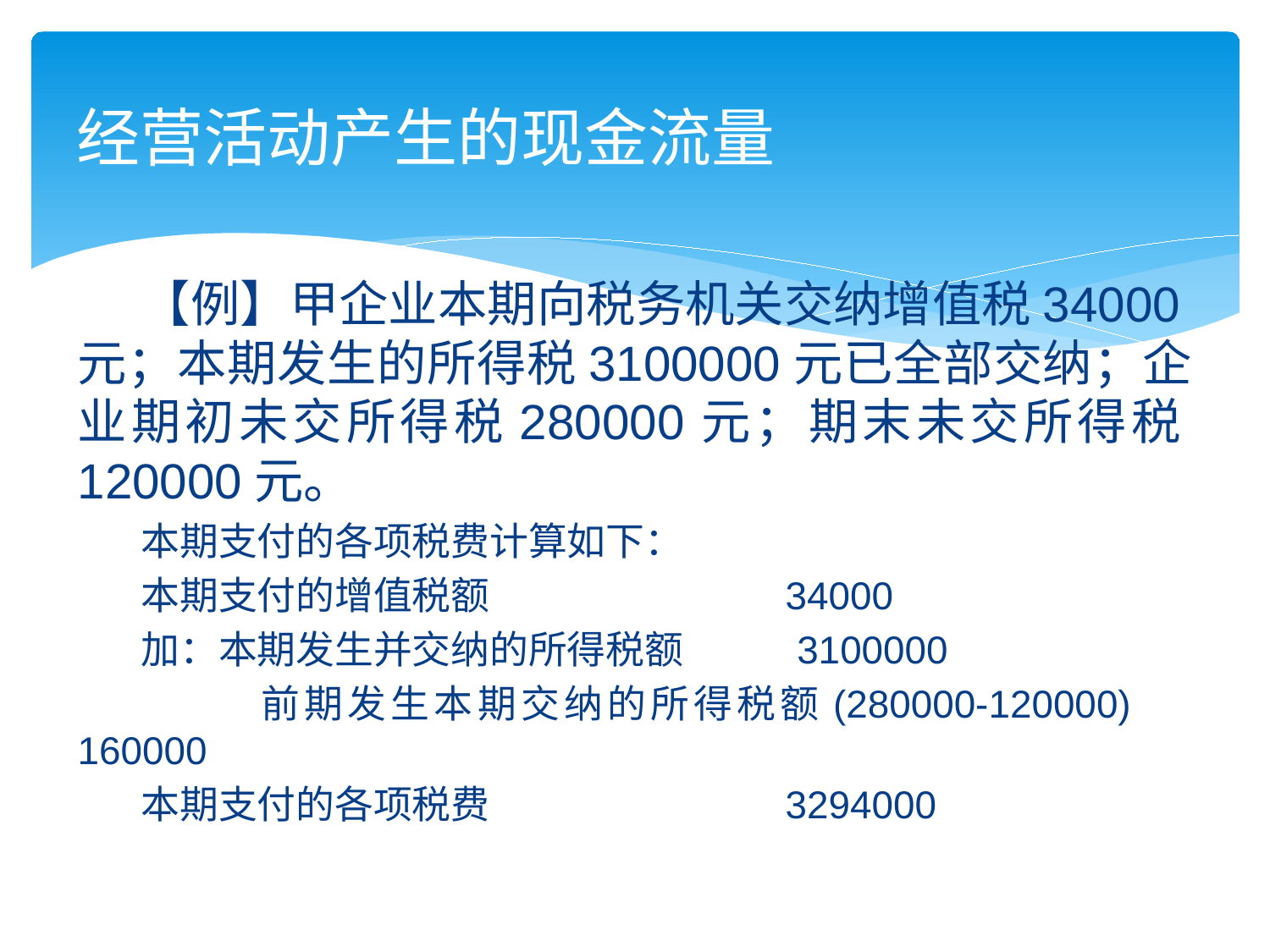

# 经营活动产生的现金流量
【例】甲企业本期向税务机关交纳增值税34000元；本期发生的所得税3100000元已全部交纳；企业期初未交所得税280000元；期末未交所得税120000元。
本期支付的各项税费计算如下：
本期支付的增值税额                                 34000
加：本期发生并交纳的所得税额            3100000
        前期发生本期交纳的所得税额(280000-120000)     160000
本期支付的各项税费                                 3294000